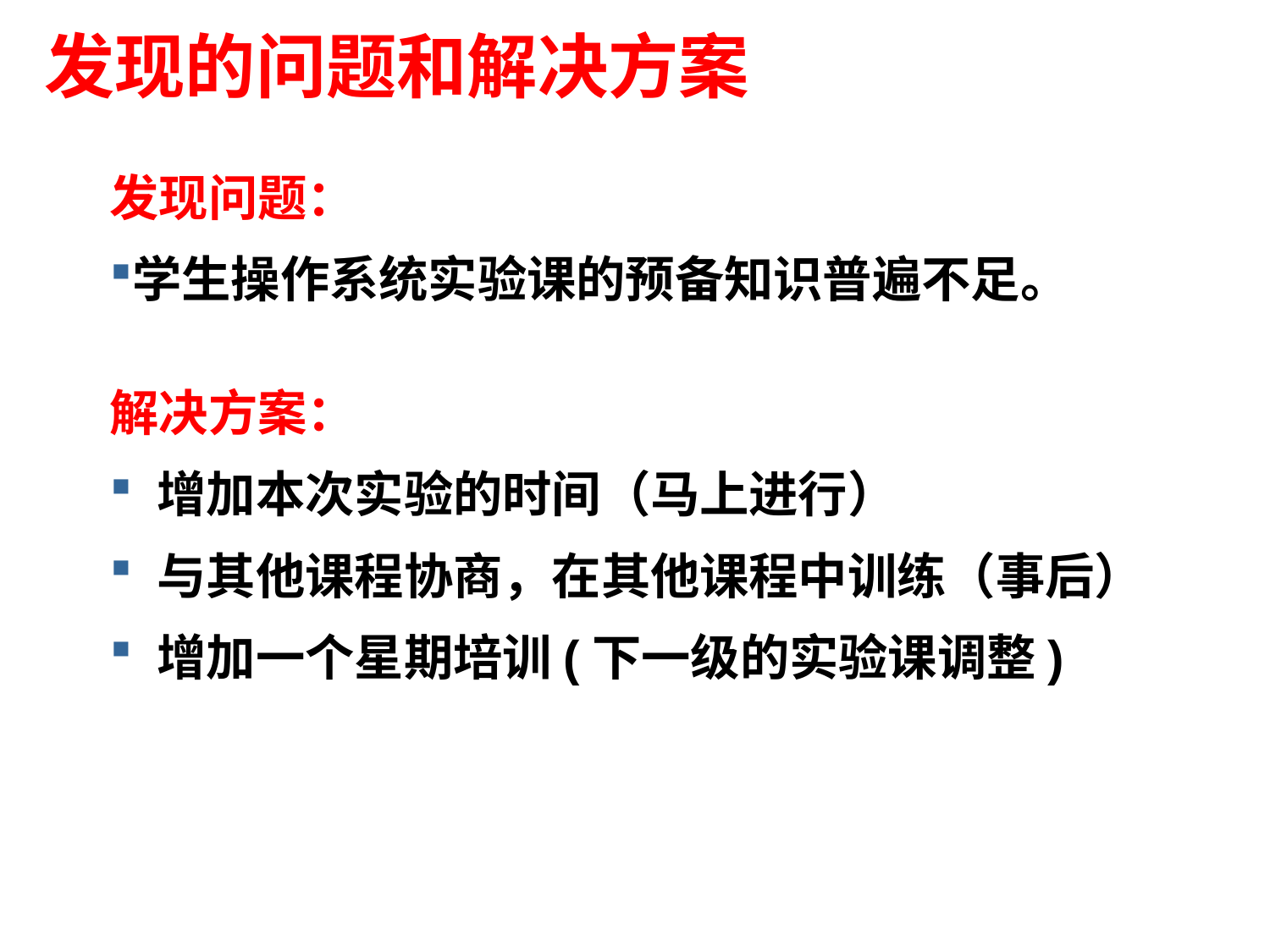

# 发现的问题和解决方案
发现问题：
学生操作系统实验课的预备知识普遍不足。

解决方案：
增加本次实验的时间（马上进行）
与其他课程协商，在其他课程中训练（事后）
增加一个星期培训(下一级的实验课调整)